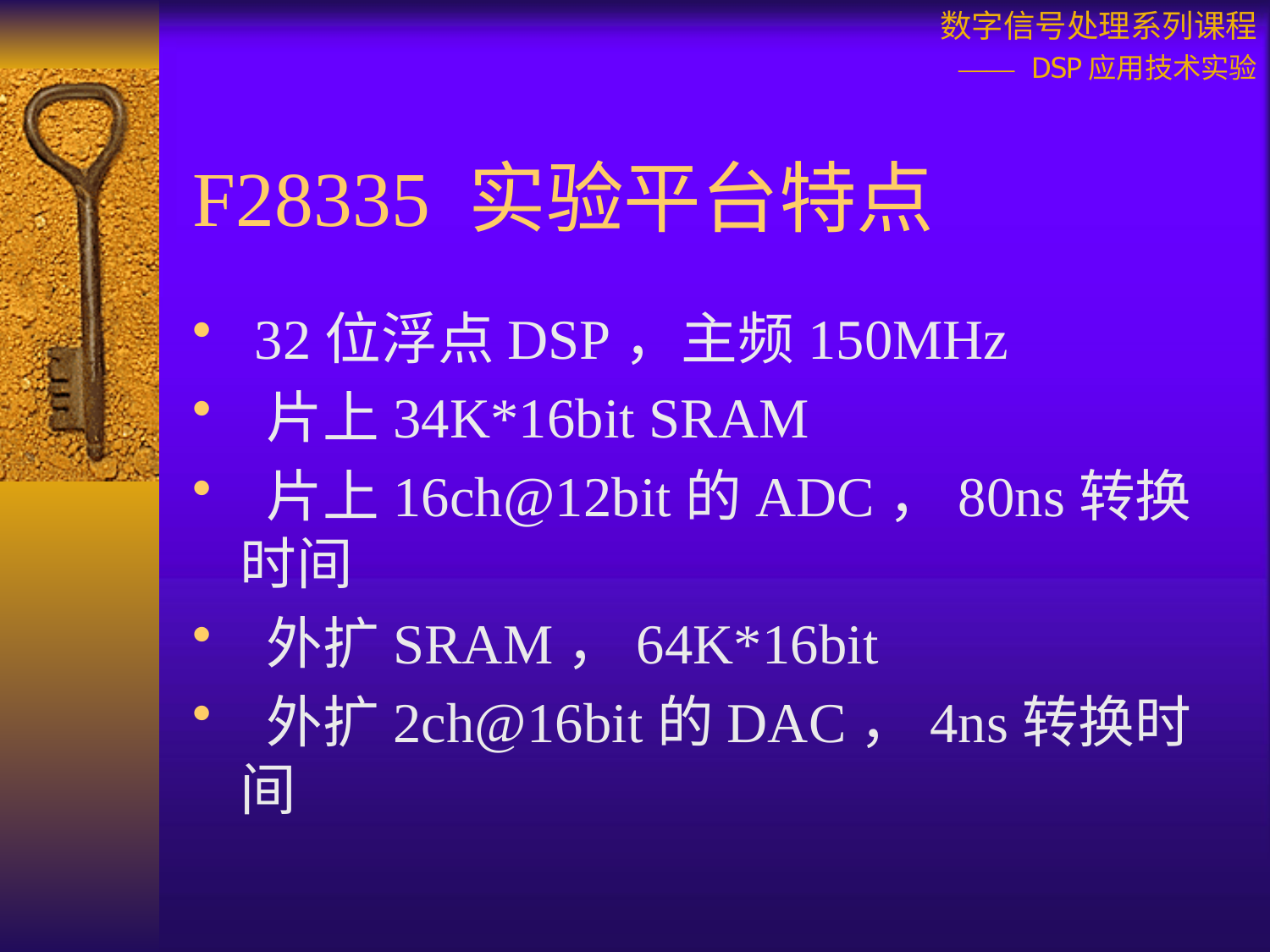

# F28335 实验平台特点
 32位浮点DSP，主频150MHz
 片上34K*16bit SRAM
 片上16ch@12bit的ADC，80ns转换时间
 外扩SRAM，64K*16bit
 外扩2ch@16bit的DAC，4ns转换时间